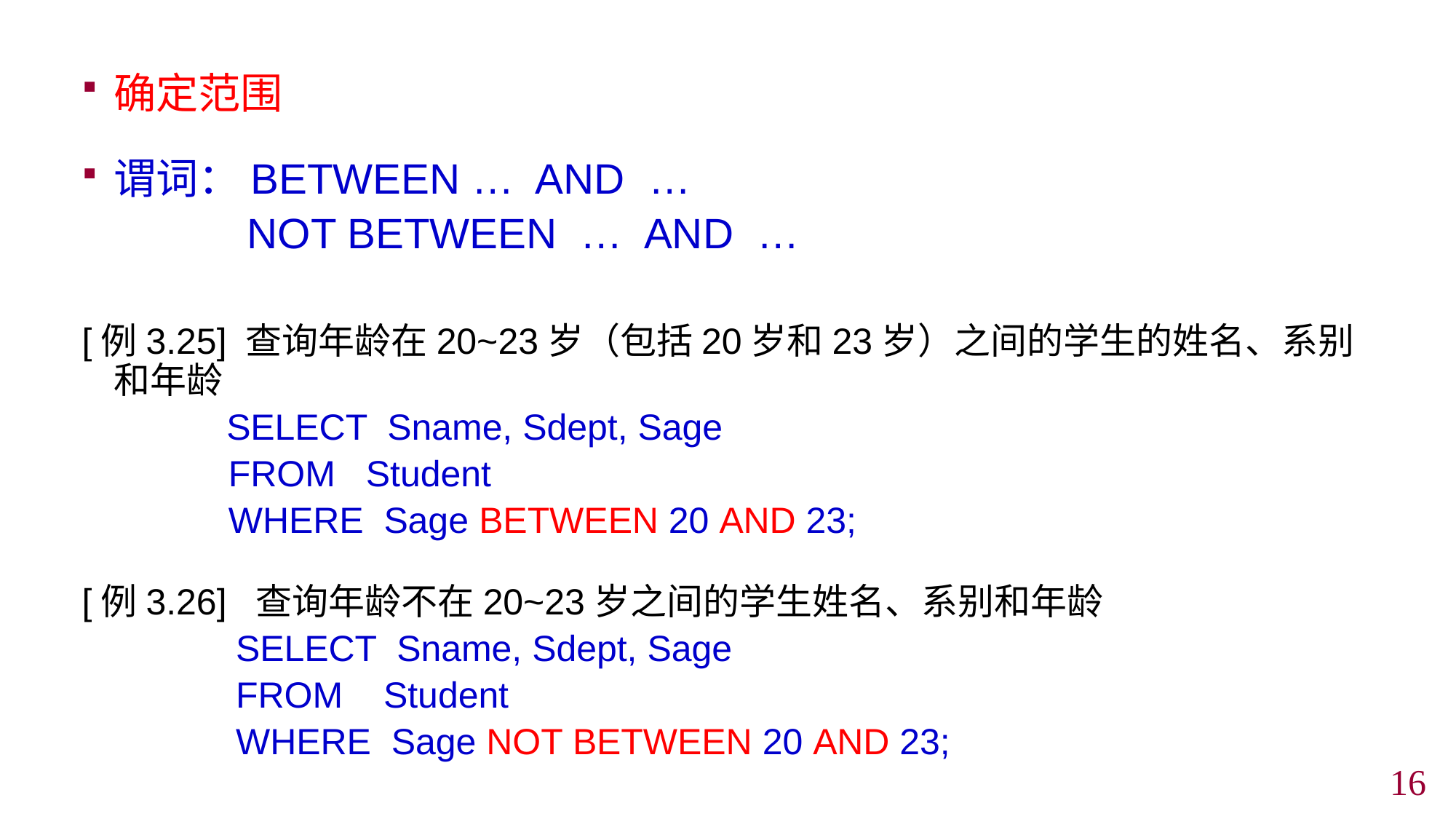

确定范围

谓词：BETWEEN …  AND  …
              NOT BETWEEN  …  AND  …

[例3.25] 查询年龄在20~23岁（包括20岁和23岁）之间的学生的姓名、系别和年龄
          SELECT  Sname, Sdept, Sage
      FROM   Student
      WHERE  Sage BETWEEN 20 AND 23;

[例3.26]  查询年龄不在20~23岁之间的学生姓名、系别和年龄
	            SELECT  Sname, Sdept, Sage
	            FROM    Student
	            WHERE  Sage NOT BETWEEN 20 AND 23;
16